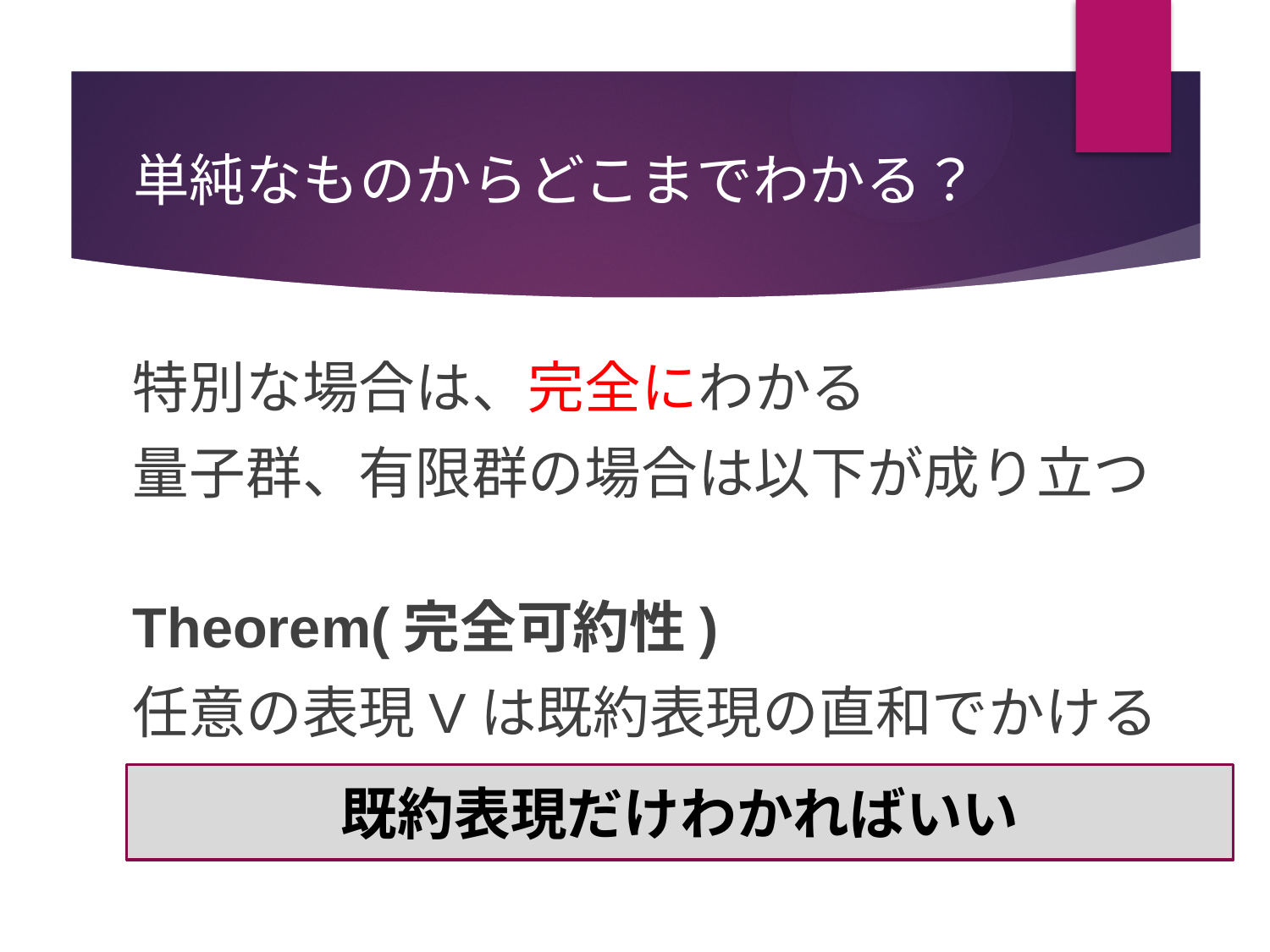

# 単純なものからどこまでわかる？
特別な場合は、完全にわかる
量子群、有限群の場合は以下が成り立つ

Theorem(完全可約性)
任意の表現Vは既約表現の直和でかける
既約表現だけわかればいい